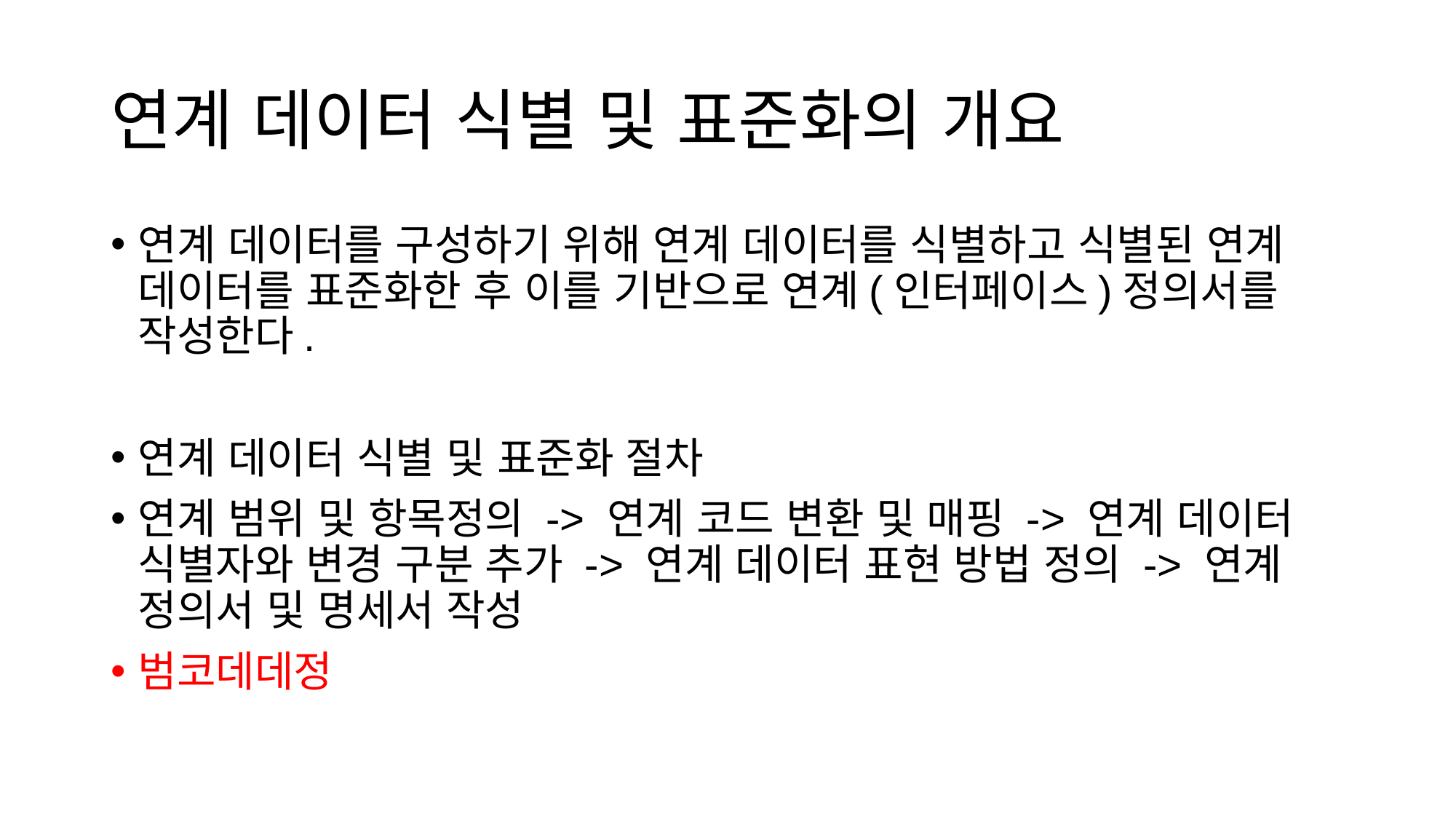

# 연계 데이터 식별 및 표준화의 개요
연계 데이터를 구성하기 위해 연계 데이터를 식별하고 식별된 연계 데이터를 표준화한 후 이를 기반으로 연계(인터페이스)정의서를 작성한다.

연계 데이터 식별 및 표준화 절차
연계 범위 및 항목정의 -> 연계 코드 변환 및 매핑 -> 연계 데이터 식별자와 변경 구분 추가 -> 연계 데이터 표현 방법 정의 -> 연계 정의서 및 명세서 작성
범코데데정